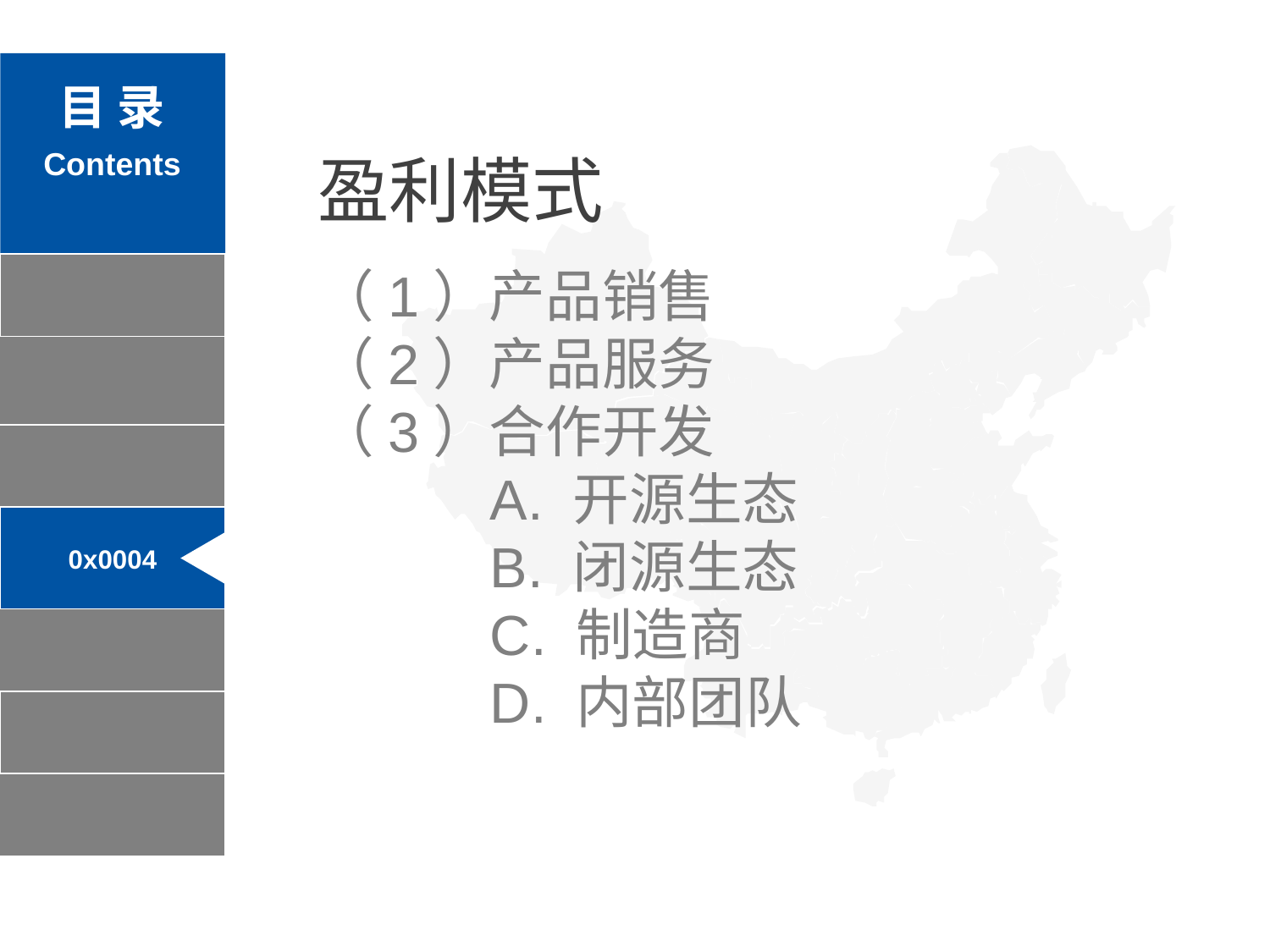

目 录
Contents

0x0004

盈利模式
（1）产品销售
（2）产品服务
（3）合作开发
           A. 开源生态
           B. 闭源生态
           C. 制造商
           D. 内部团队